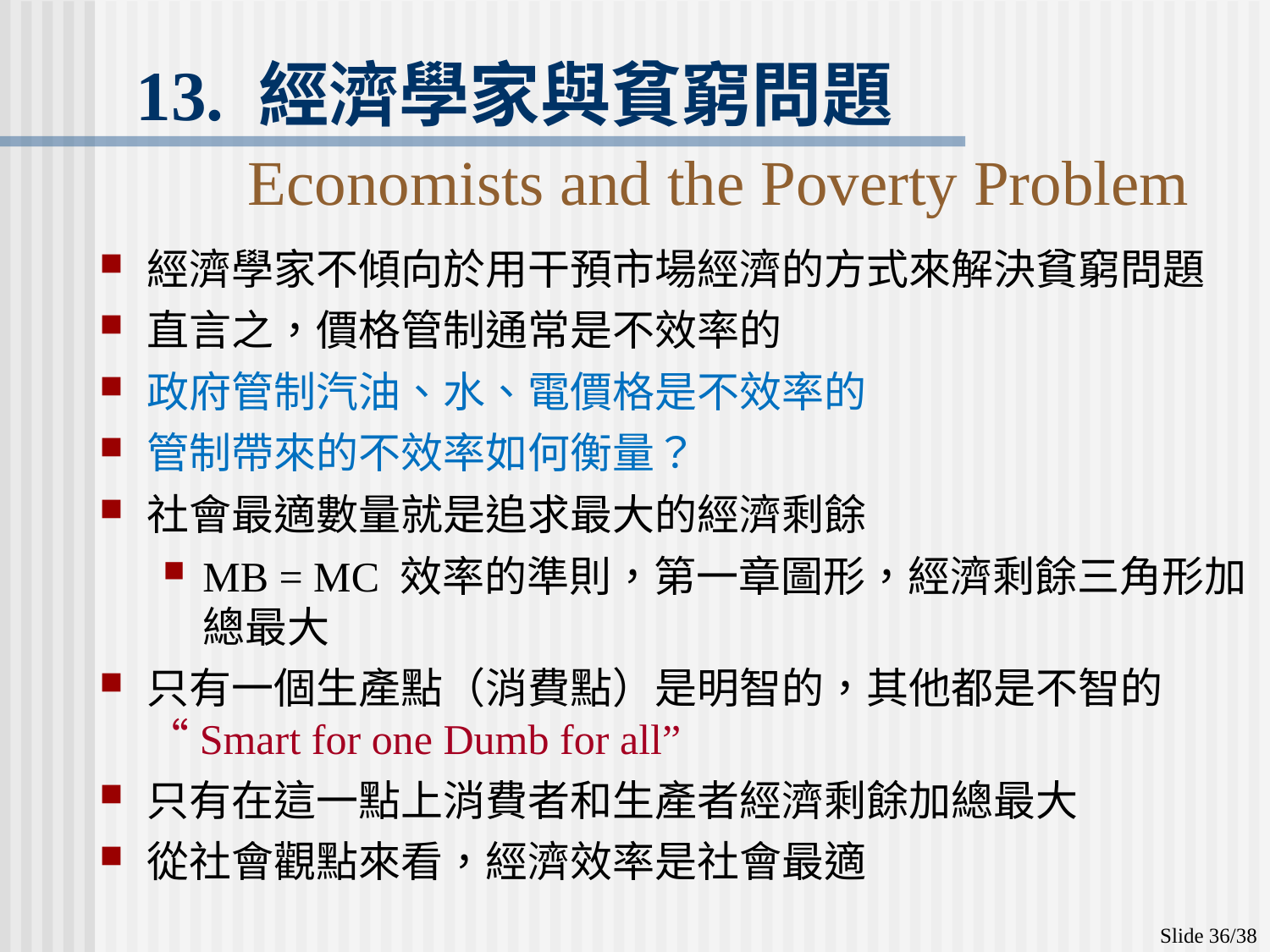

# 13. 經濟學家與貧窮問題 Economists and the Poverty Problem
經濟學家不傾向於用干預市場經濟的方式來解決貧窮問題
直言之，價格管制通常是不效率的
政府管制汽油、水、電價格是不效率的
管制帶來的不效率如何衡量？
社會最適數量就是追求最大的經濟剩餘
MB = MC 效率的準則，第一章圖形，經濟剩餘三角形加總最大
只有一個生產點（消費點）是明智的，其他都是不智的 “Smart for one Dumb for all”
只有在這一點上消費者和生產者經濟剩餘加總最大
從社會觀點來看，經濟效率是社會最適

Slide 36/38